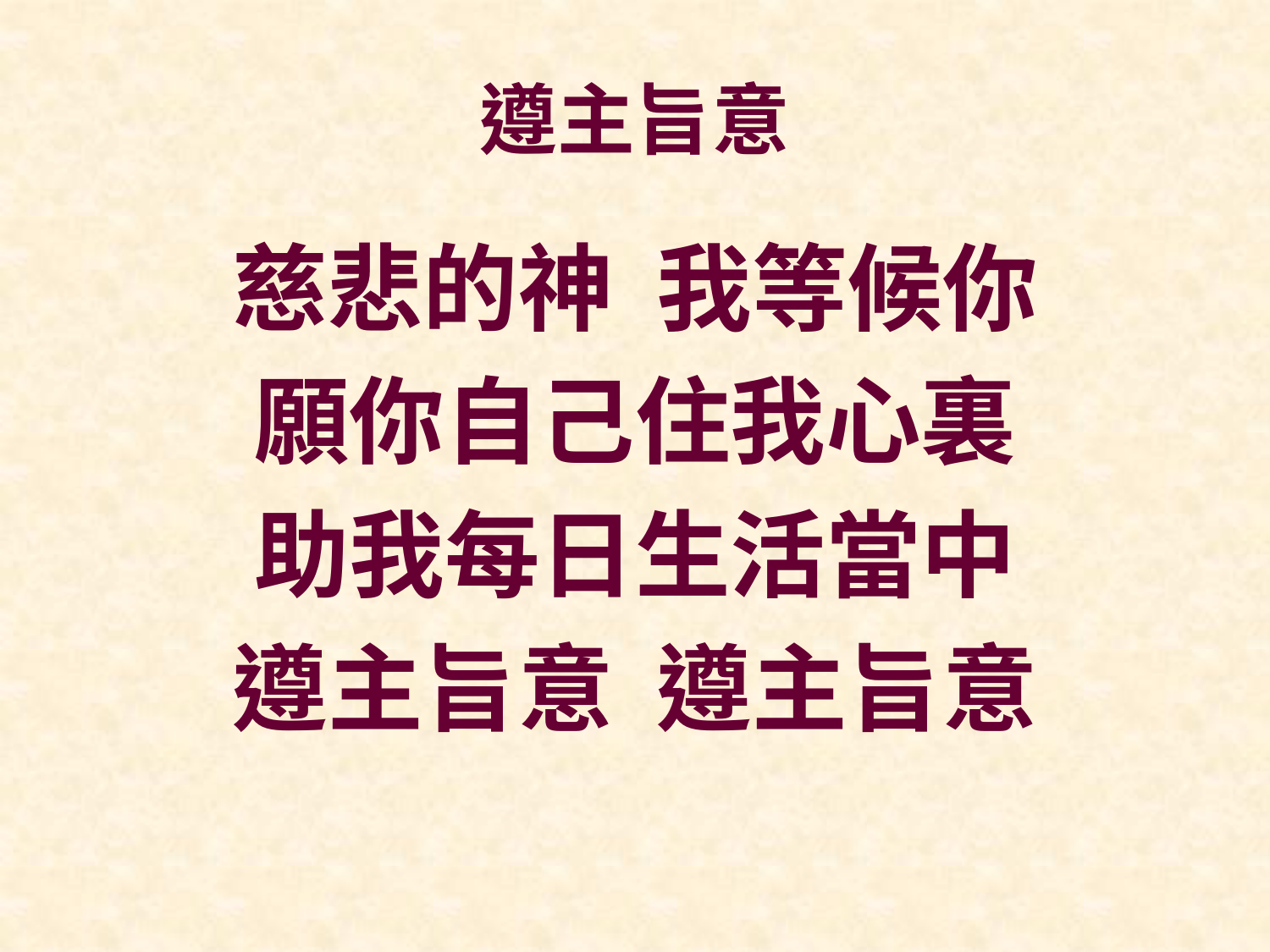

# 遵主旨意
慈悲的神  我等候你
願你自己住我心裏
助我每日生活當中
遵主旨意  遵主旨意